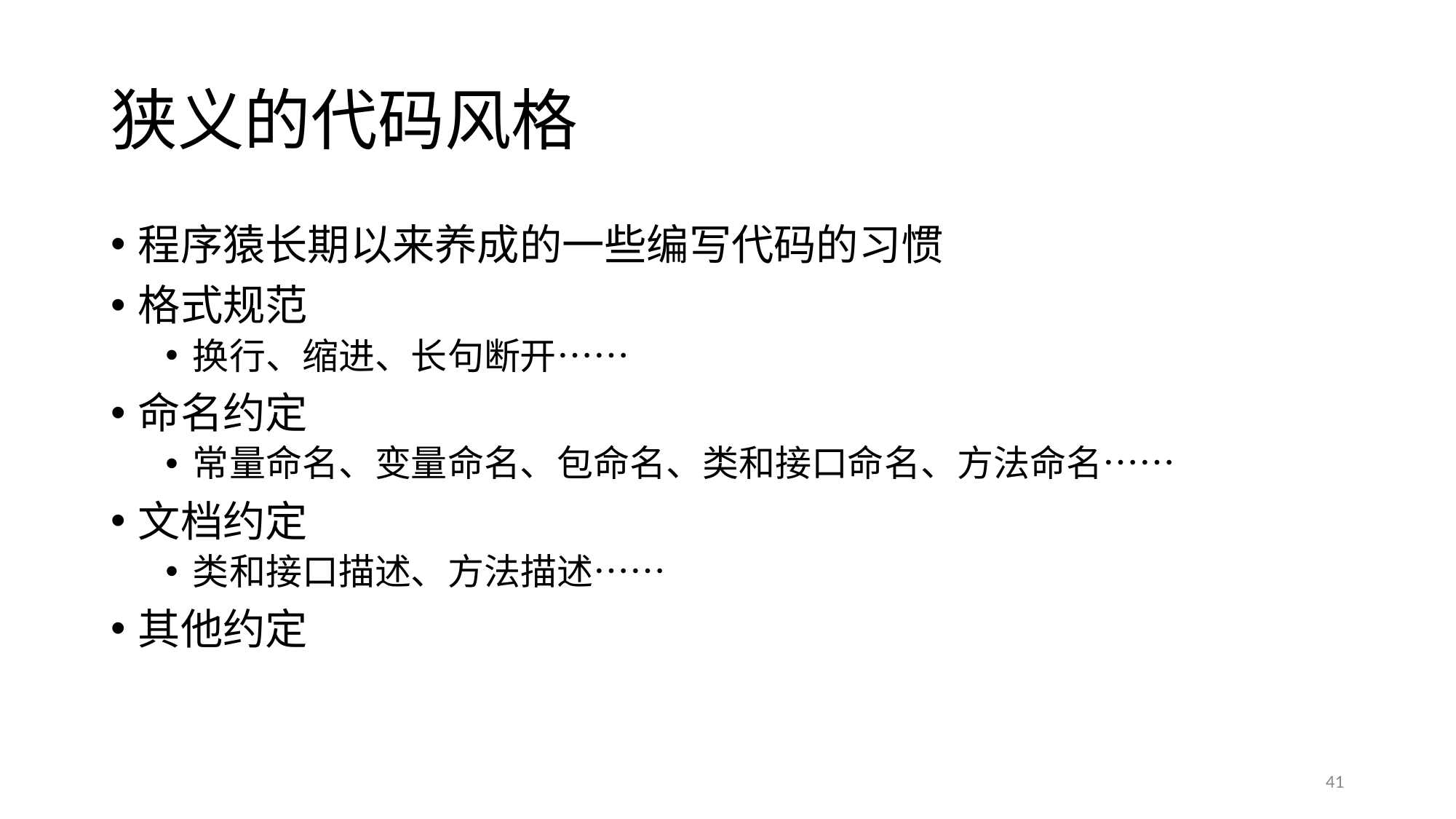

# 狭义的代码风格
程序猿长期以来养成的一些编写代码的习惯
格式规范
换行、缩进、长句断开……
命名约定
常量命名、变量命名、包命名、类和接口命名、方法命名……
文档约定
类和接口描述、方法描述……
其他约定
41